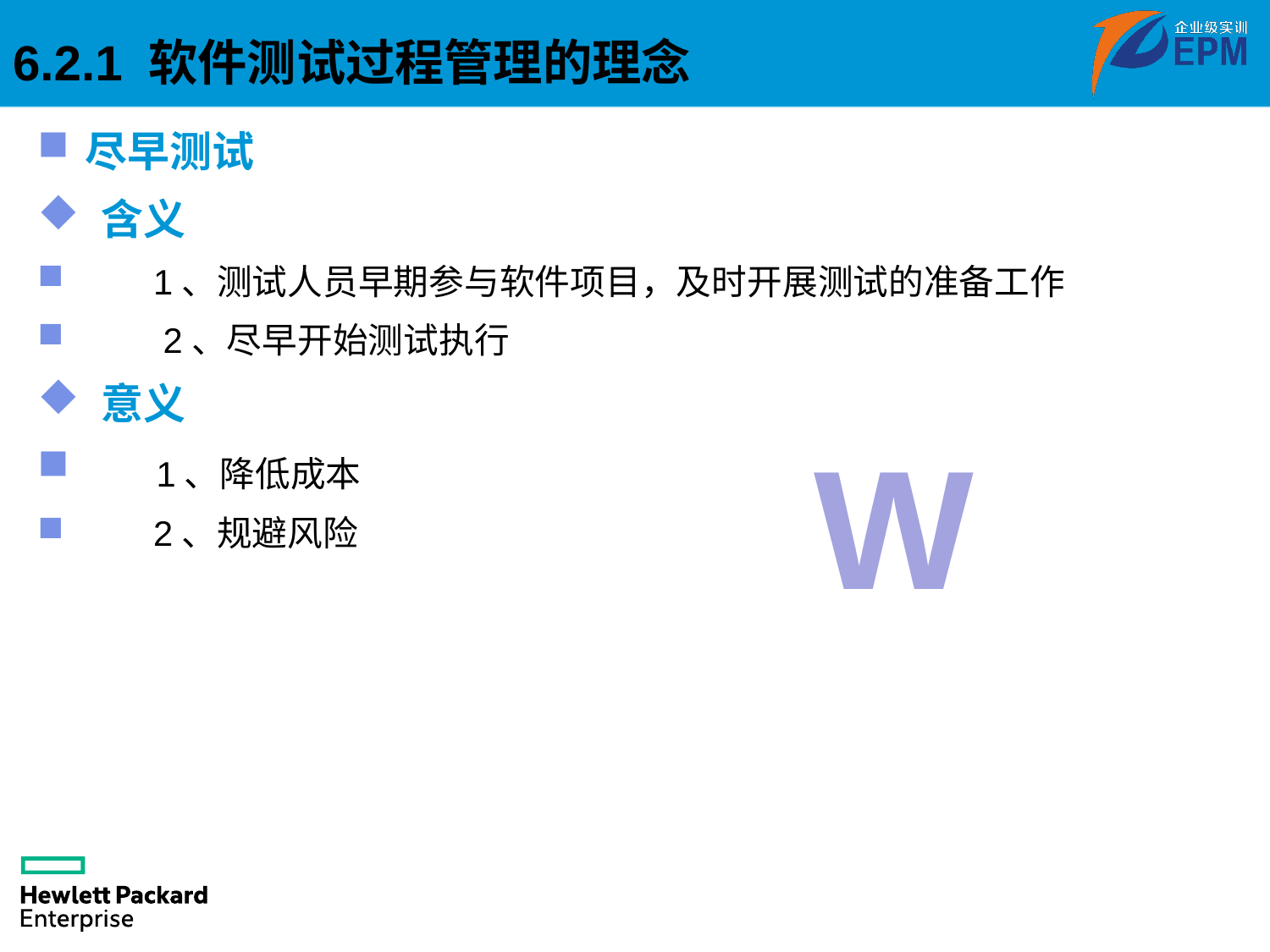

6.2.1 软件测试过程管理的理念
尽早测试
含义
       1、测试人员早期参与软件项目，及时开展测试的准备工作
        2、尽早开始测试执行
意义
      1、降低成本
       2、规避风险

W